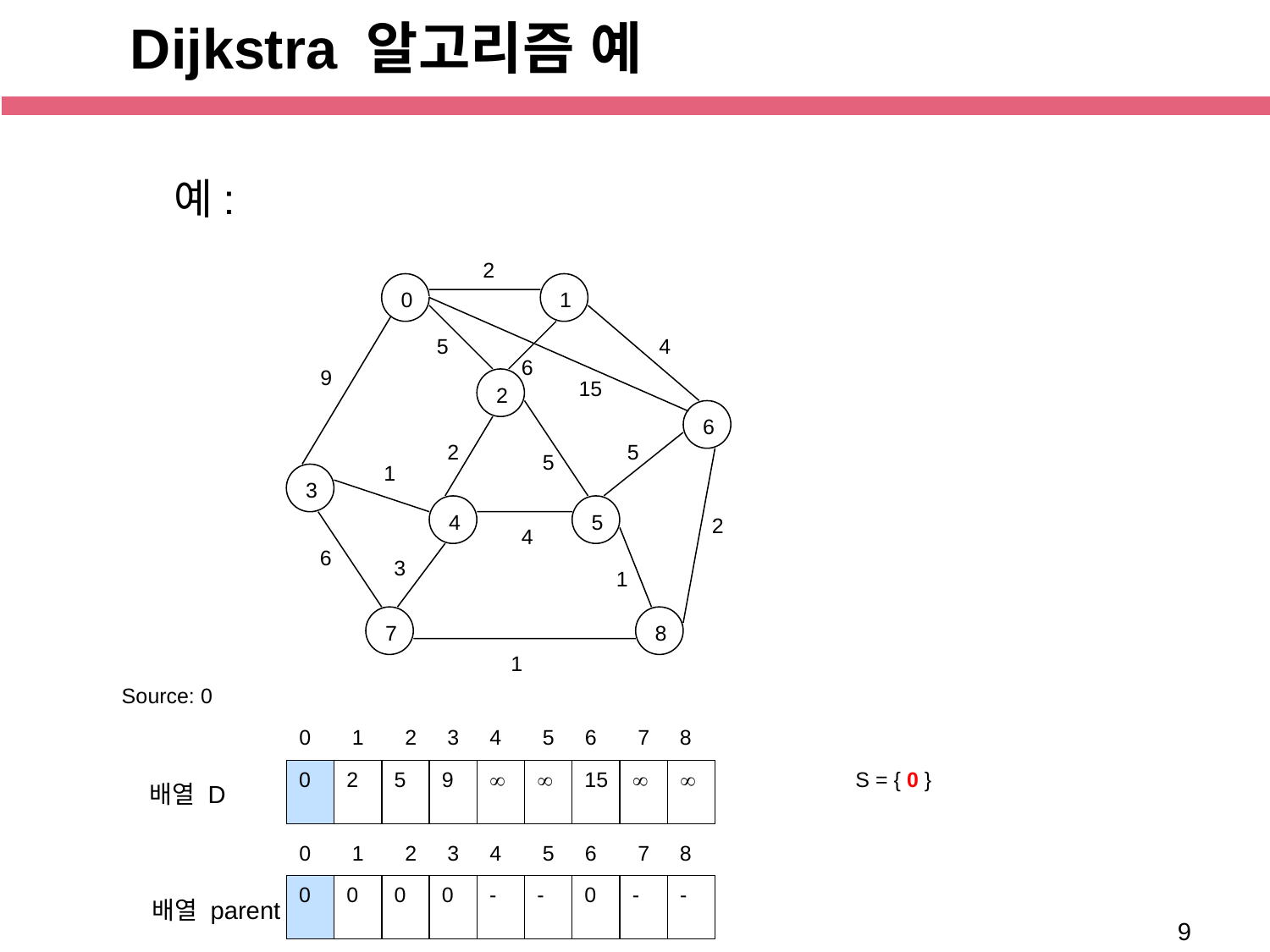

# Dijkstra 알고리즘 예
예:
2
0
1

5
4
6
9
2
15

6

2

5
5

1
3

4
5
2

4

6

3
1
7
8

1
Source: 0
0
1
2
3
4
5
6
7
8
0
2
5
9
∞
∞
15
∞
∞
S = { 0 }
배열 D
0
1
2
3
4
5
6
7
8
0
0
0
0
-
-
0
-
-
배열 parent